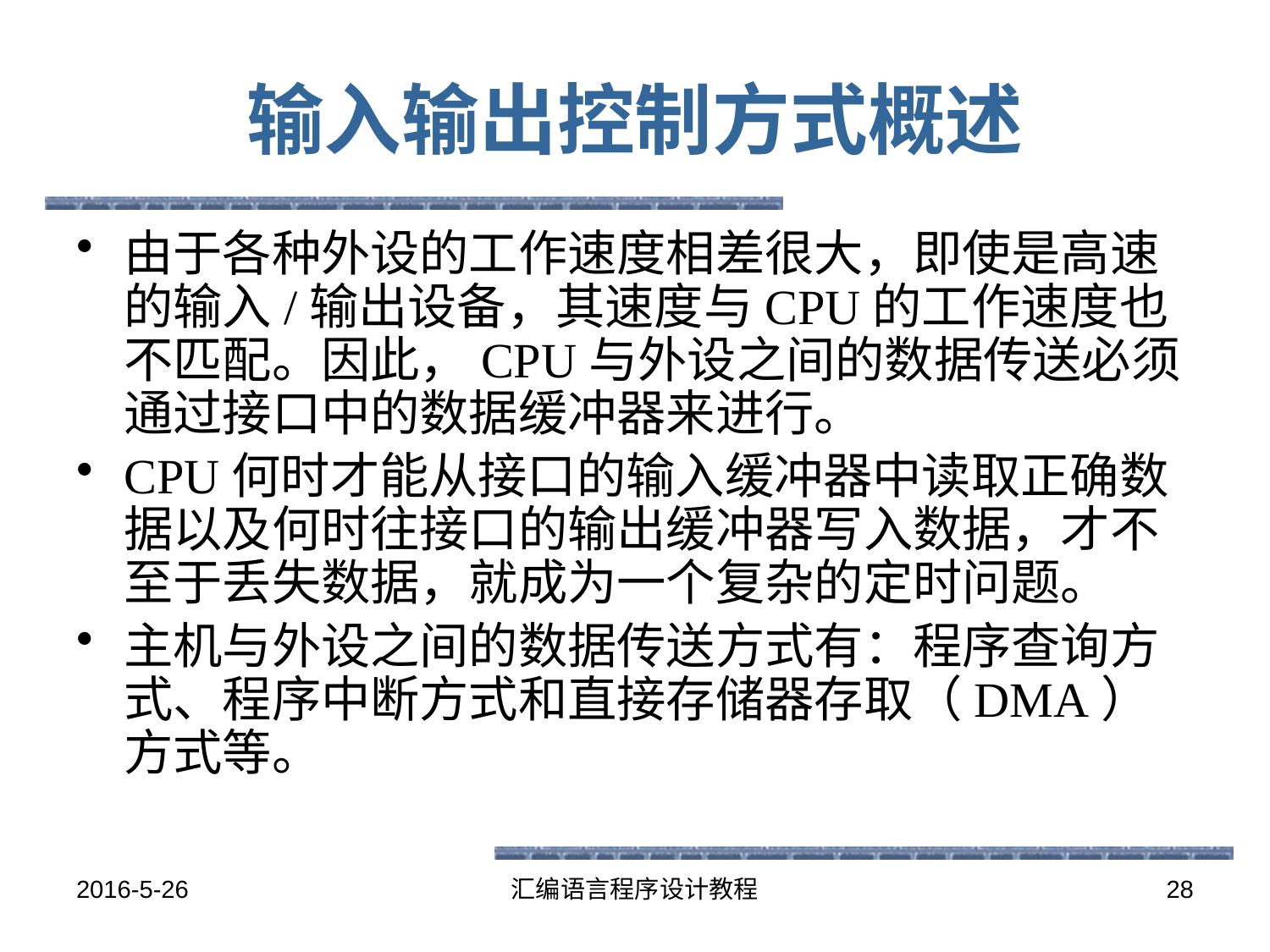

# 输入输出控制方式概述
由于各种外设的工作速度相差很大，即使是高速的输入/输出设备，其速度与CPU的工作速度也不匹配。因此，CPU与外设之间的数据传送必须通过接口中的数据缓冲器来进行。
CPU何时才能从接口的输入缓冲器中读取正确数据以及何时往接口的输出缓冲器写入数据，才不至于丢失数据，就成为一个复杂的定时问题。
主机与外设之间的数据传送方式有：程序查询方式、程序中断方式和直接存储器存取（DMA）方式等。
2016-5-26
汇编语言程序设计教程
28